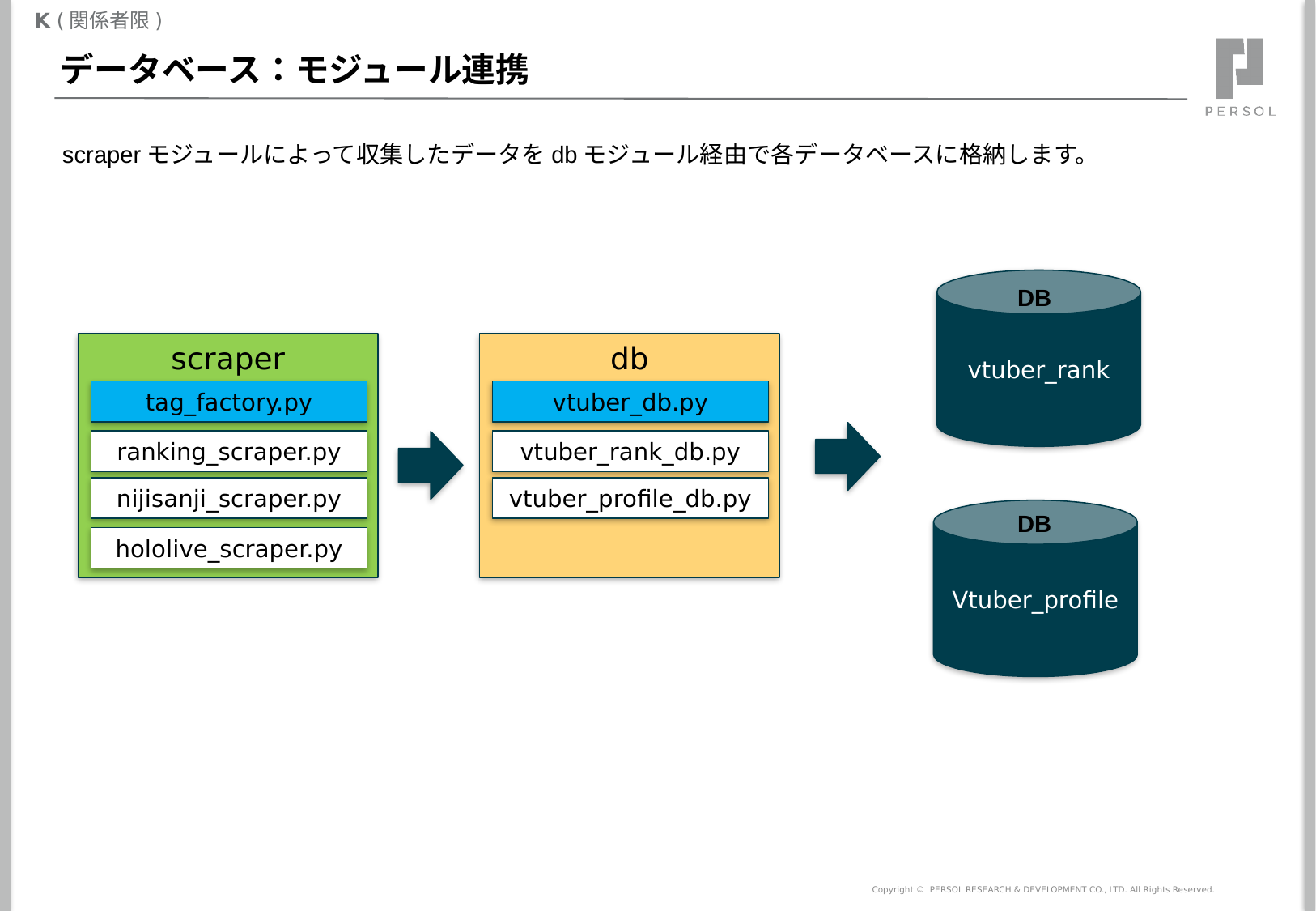

# データベース：モジュール連携
scraperモジュールによって収集したデータをdbモジュール経由で各データベースに格納します。

vtuber_rank
DB
db
vtuber_db.py
vtuber_rank_db.py
vtuber_profile_db.py
scraper
tag_factory.py
ranking_scraper.py
nijisanji_scraper.py
hololive_scraper.py

Vtuber_profile
DB